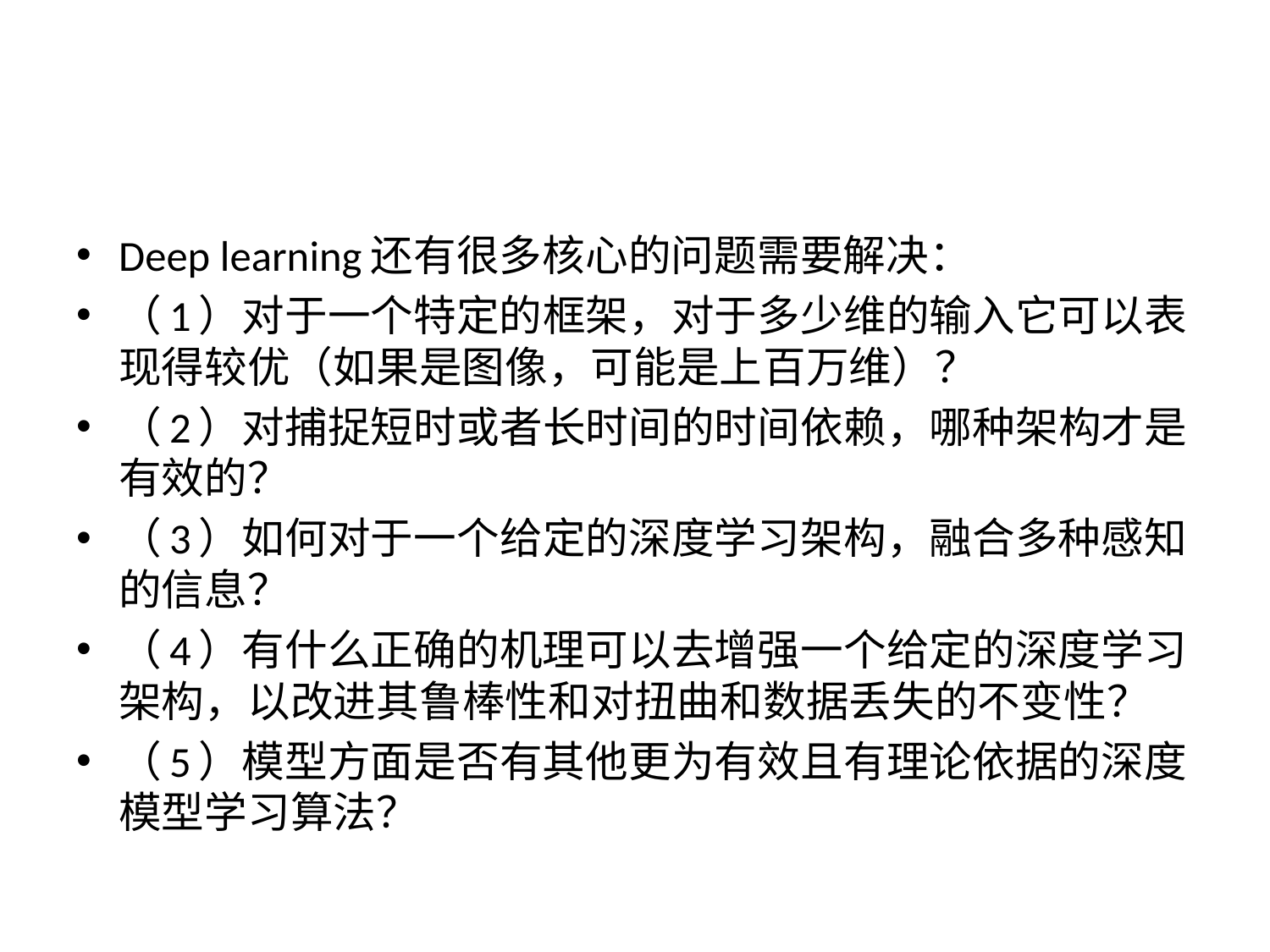

#
Deep learning还有很多核心的问题需要解决：
（1）对于一个特定的框架，对于多少维的输入它可以表现得较优（如果是图像，可能是上百万维）？
（2）对捕捉短时或者长时间的时间依赖，哪种架构才是有效的？
（3）如何对于一个给定的深度学习架构，融合多种感知的信息？
（4）有什么正确的机理可以去增强一个给定的深度学习架构，以改进其鲁棒性和对扭曲和数据丢失的不变性？
（5）模型方面是否有其他更为有效且有理论依据的深度模型学习算法？